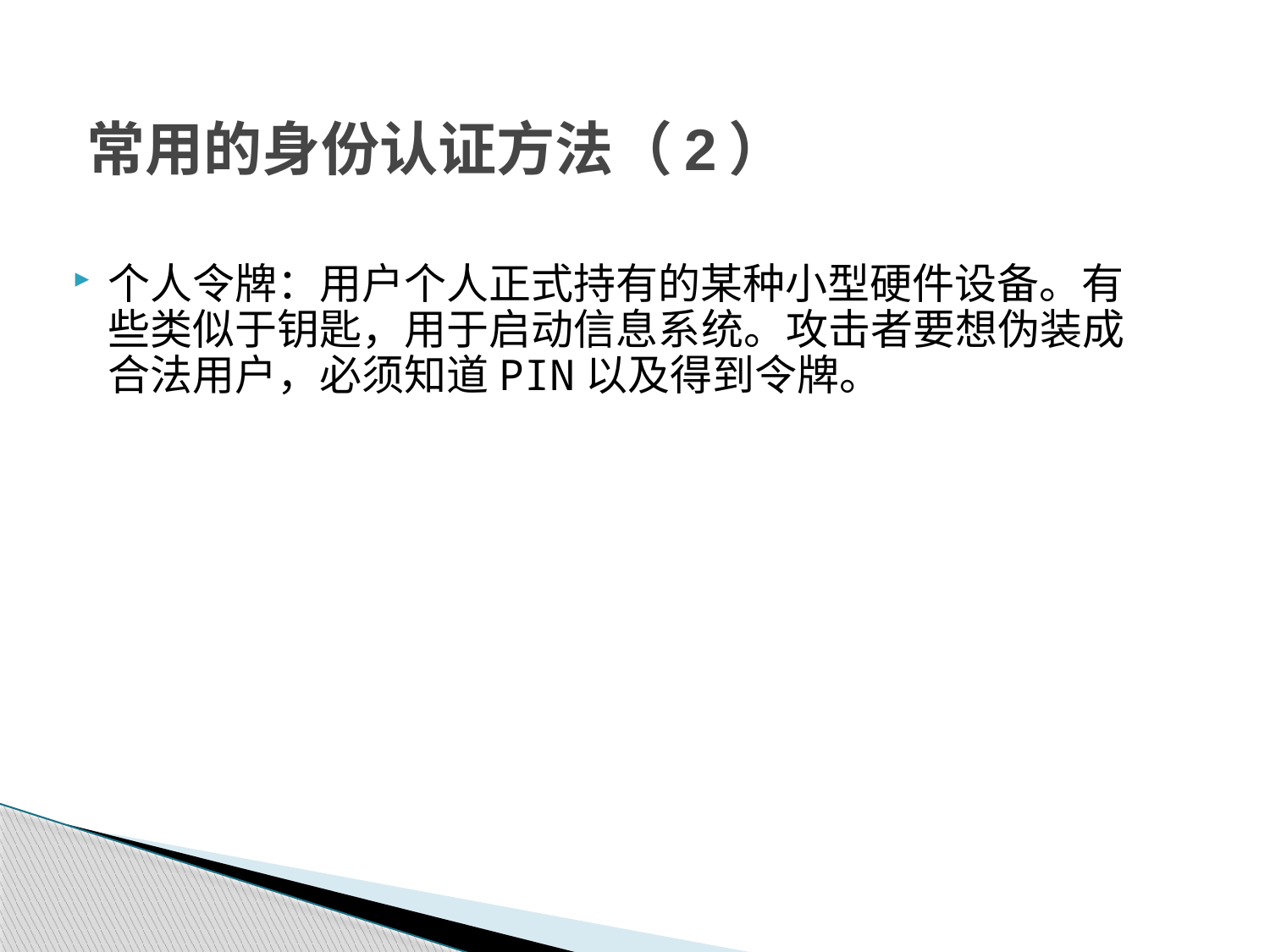

# 常用的身份认证方法（2）
个人令牌：用户个人正式持有的某种小型硬件设备。有些类似于钥匙，用于启动信息系统。攻击者要想伪装成合法用户，必须知道PIN以及得到令牌。